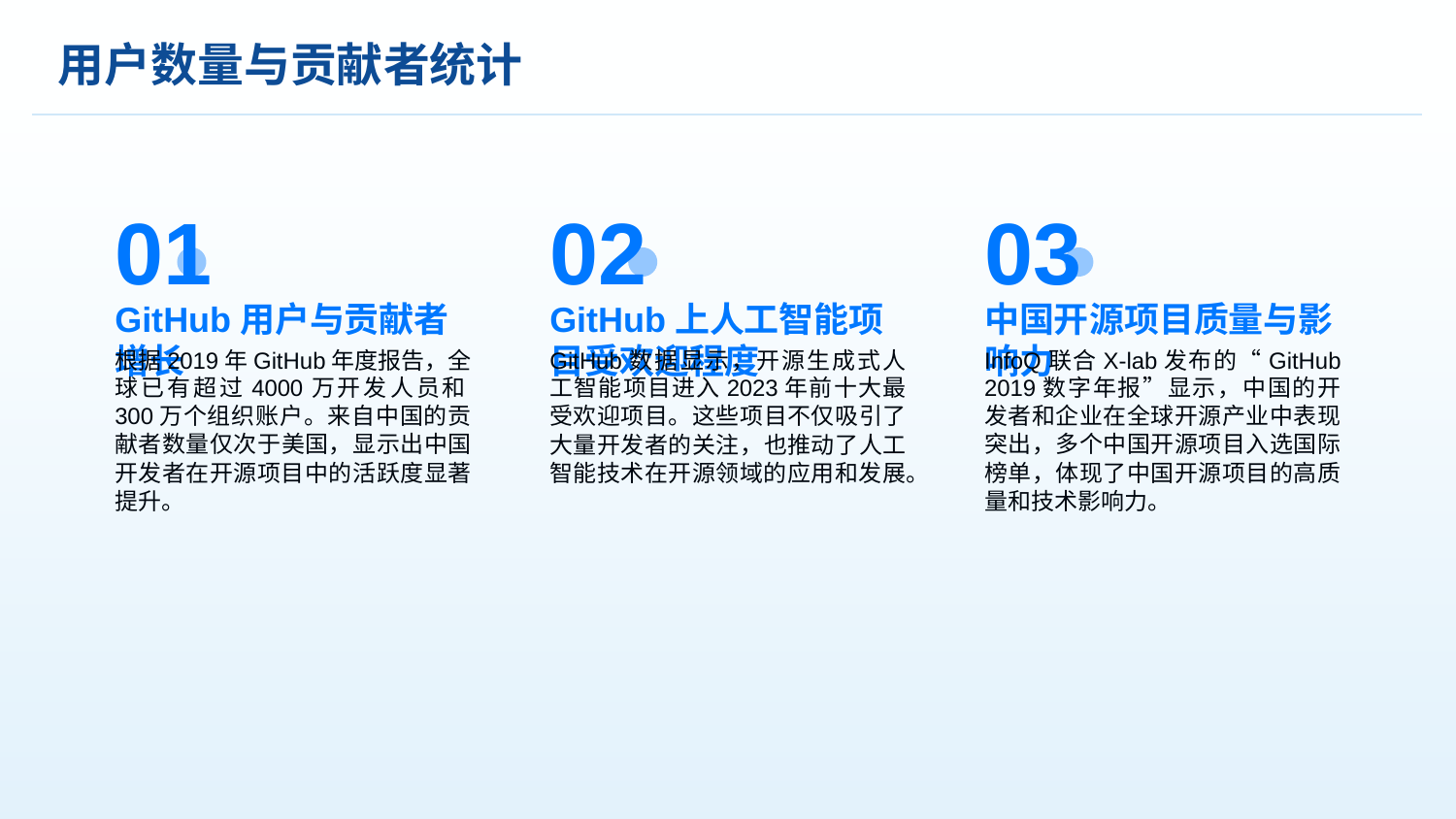

用户数量与贡献者统计

01
02
03

GitHub用户与贡献者增长
GitHub上人工智能项目受欢迎程度
中国开源项目质量与影响力
根据2019年GitHub年度报告，全球已有超过4000万开发人员和300万个组织账户。来自中国的贡献者数量仅次于美国，显示出中国开发者在开源项目中的活跃度显著提升。
GitHub数据显示，开源生成式人工智能项目进入2023年前十大最受欢迎项目。这些项目不仅吸引了大量开发者的关注，也推动了人工智能技术在开源领域的应用和发展。
InfoQ联合X-lab发布的“GitHub 2019数字年报”显示，中国的开发者和企业在全球开源产业中表现突出，多个中国开源项目入选国际榜单，体现了中国开源项目的高质量和技术影响力。